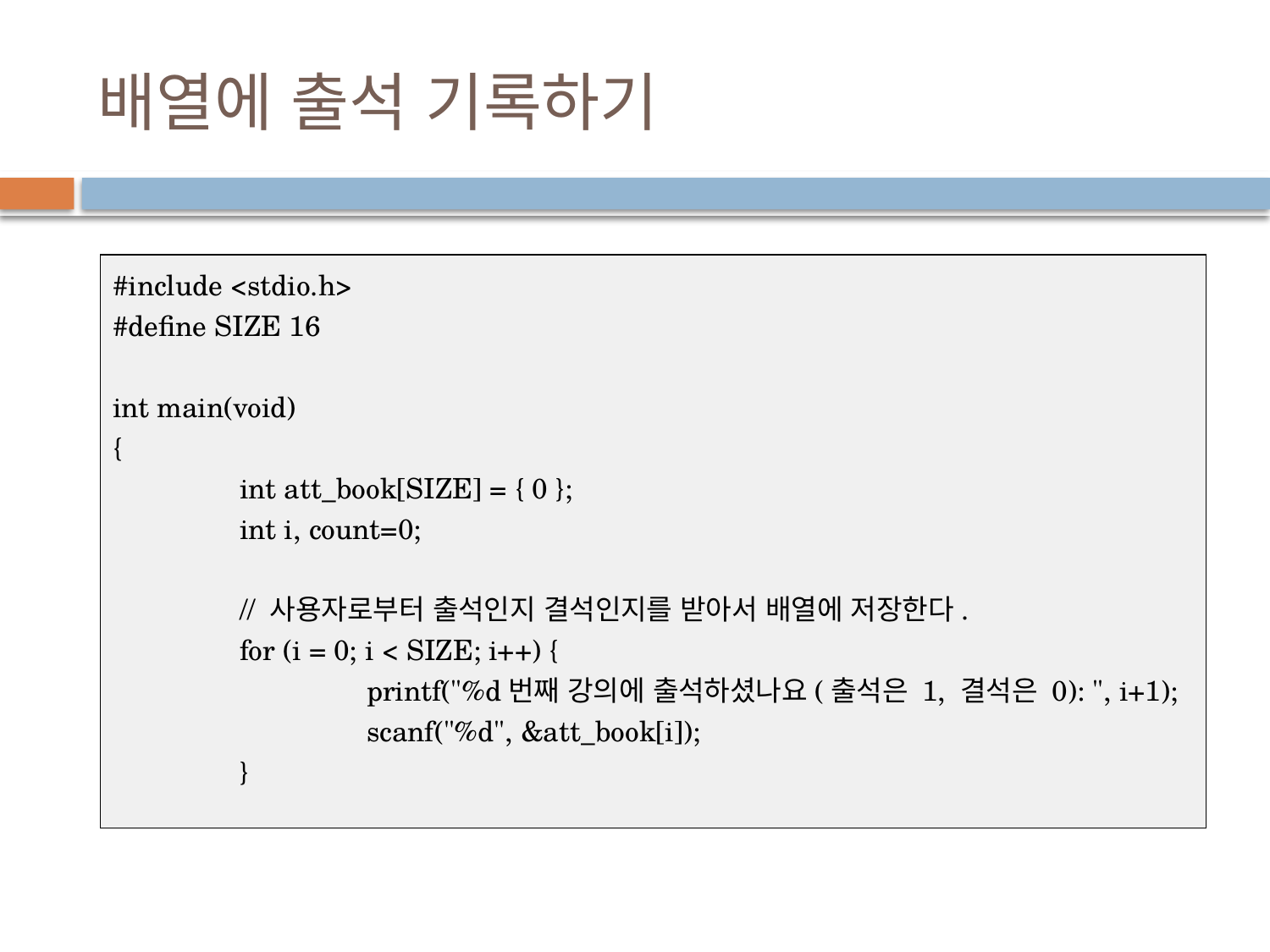

# 배열에 출석 기록하기
#include <stdio.h>
#define SIZE 16

int main(void)
{
	int att_book[SIZE] = { 0 };
	int i, count=0;

	// 사용자로부터 출석인지 결석인지를 받아서 배열에 저장한다.
	for (i = 0; i < SIZE; i++) {
		printf("%d번째 강의에 출석하셨나요(출석은 1, 결석은 0): ", i+1);
		scanf("%d", &att_book[i]);
	}